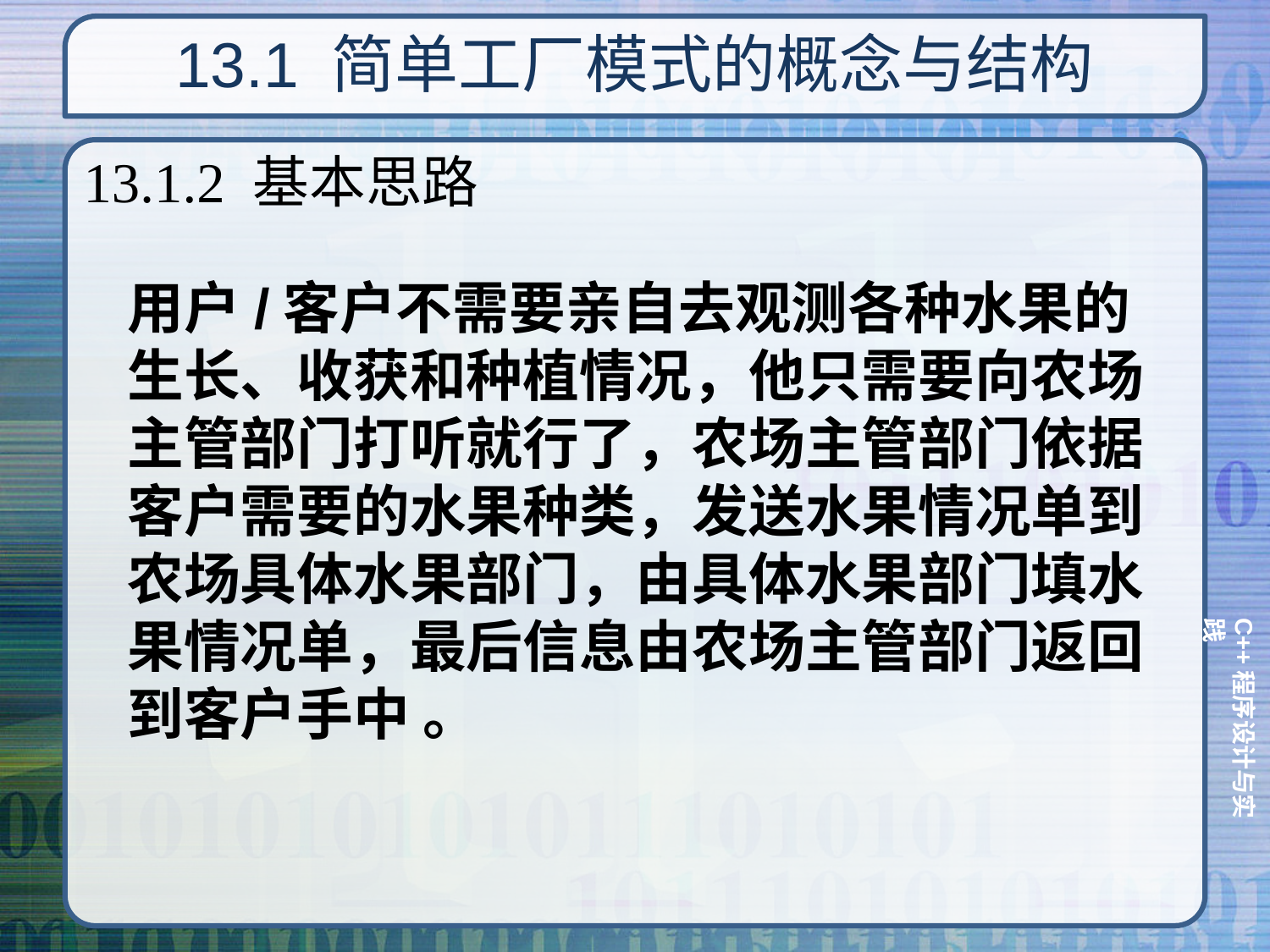

# 13.1 简单工厂模式的概念与结构
13.1.2 基本思路

用户/客户不需要亲自去观测各种水果的生长、收获和种植情况，他只需要向农场主管部门打听就行了，农场主管部门依据客户需要的水果种类，发送水果情况单到农场具体水果部门，由具体水果部门填水果情况单，最后信息由农场主管部门返回到客户手中 。